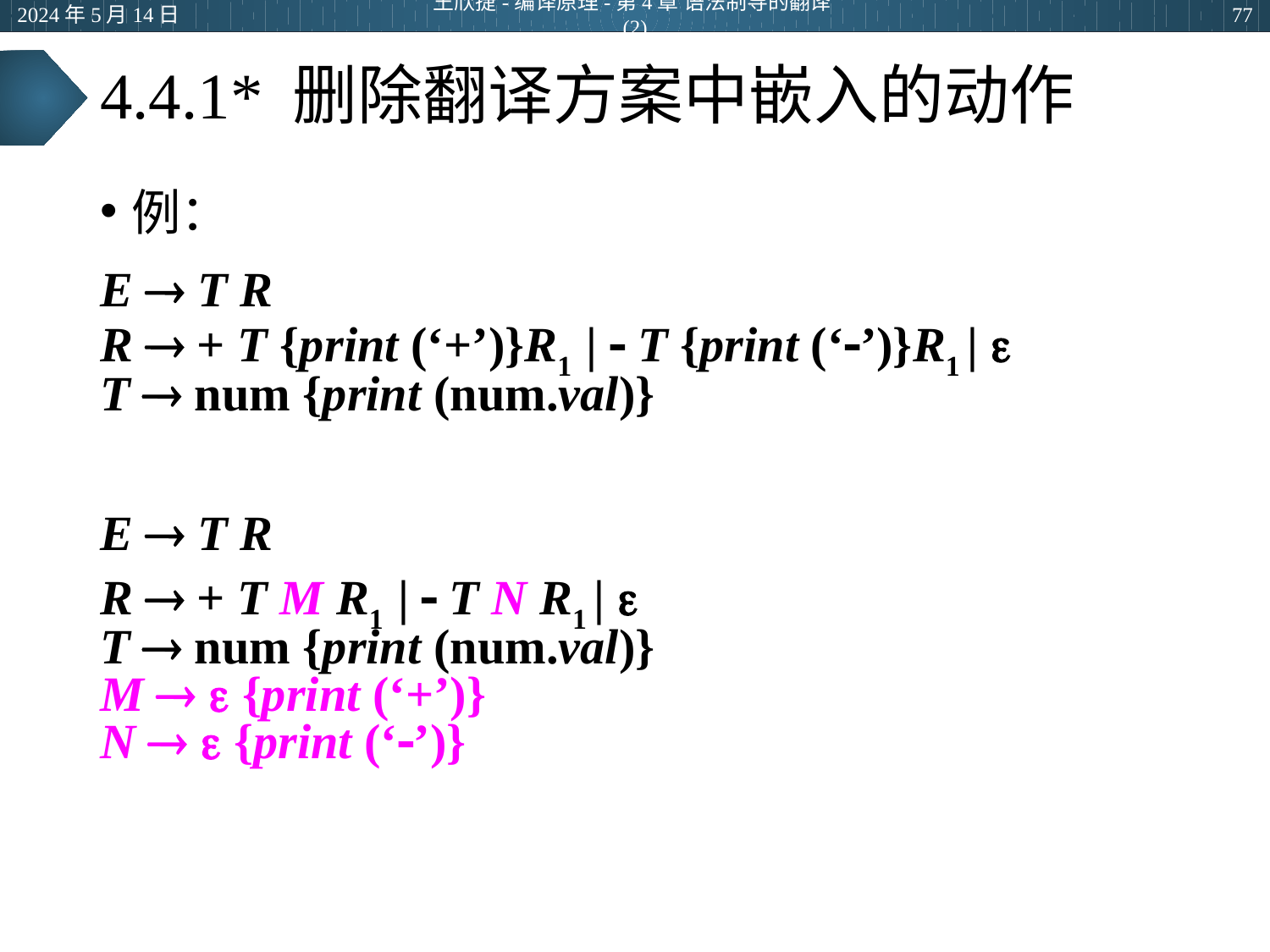

2024年5月14日
王欣捷-编译原理-第4章 语法制导的翻译(2)
77
# 4.4.1* 删除翻译方案中嵌入的动作
例：
E → T R
R → + T {print (‘+’)}R1  | − T {print (‘−’)}R1 | ε
T → num {print (num.val)}

E → T R
R → + T M R1  | − T N R1 | ε
T → num {print (num.val)}
M → ε {print (‘+’)}
N → ε {print (‘−’)}